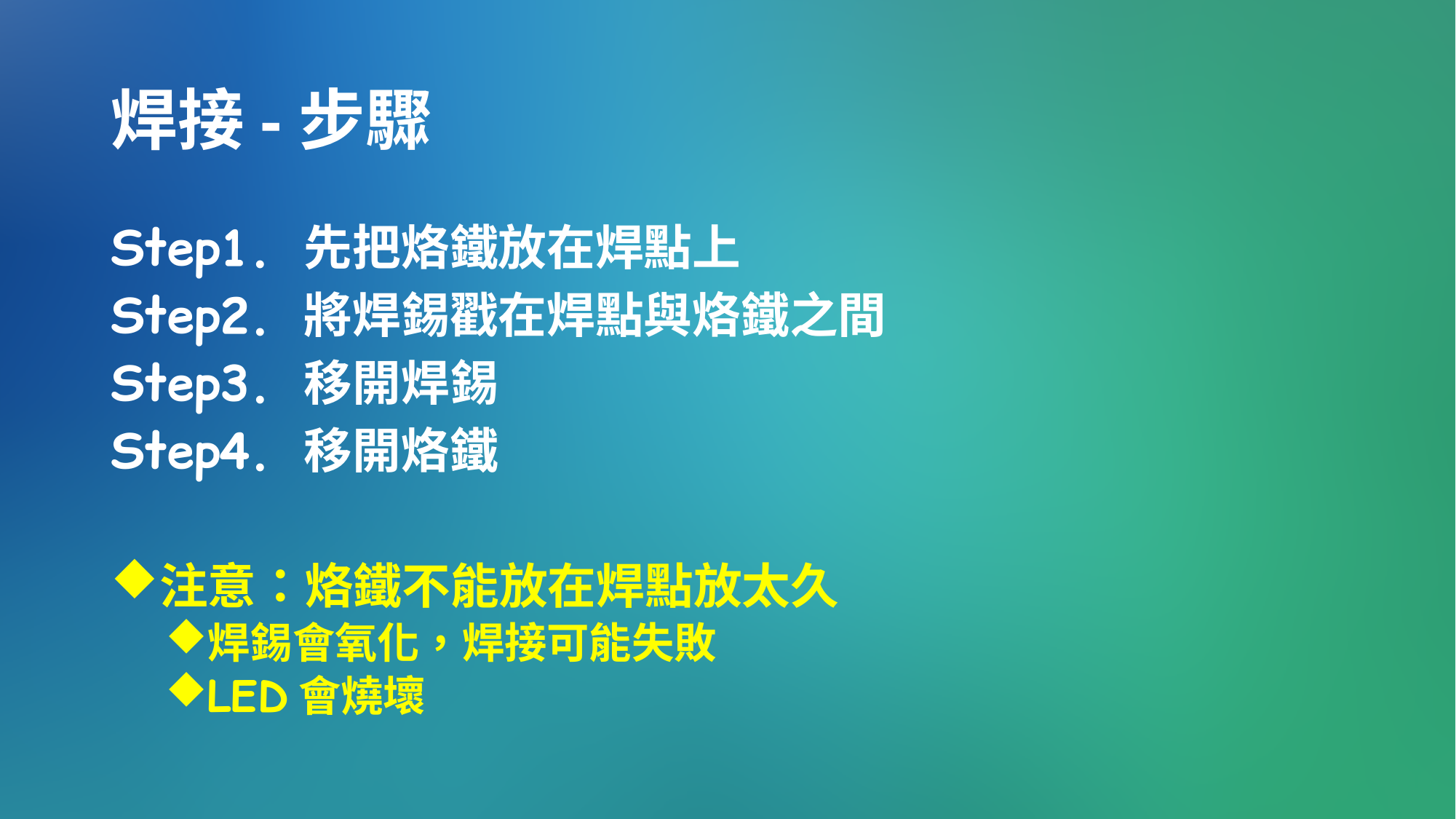

# 焊接-步驟
Step1. 先把烙鐵放在焊點上
Step2. 將焊錫戳在焊點與烙鐵之間
Step3. 移開焊錫
Step4. 移開烙鐵

注意：烙鐵不能放在焊點放太久
焊錫會氧化，焊接可能失敗
LED會燒壞